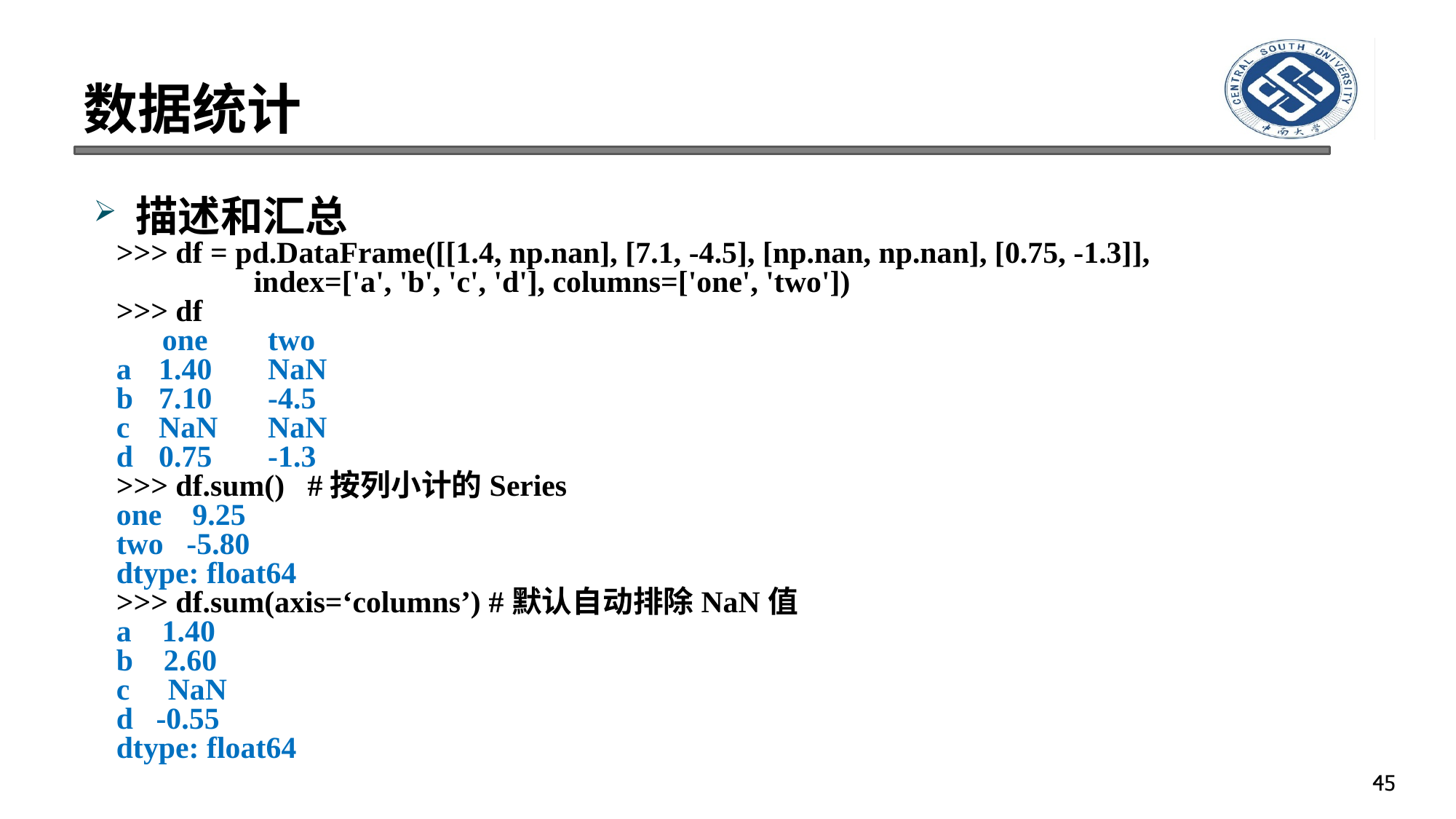

# 数据统计
描述和汇总
>>> df = pd.DataFrame([[1.4, np.nan], [7.1, -4.5], [np.nan, np.nan], [0.75, -1.3]],
                  index=['a', 'b', 'c', 'd'], columns=['one', 'two'])
>>> df
      one	two
a	1.40	NaN
b	7.10	-4.5
c	NaN	NaN
d	0.75	-1.3
>>> df.sum()   #按列小计的Series
one    9.25
two   -5.80
dtype: float64
>>> df.sum(axis=‘columns’) #默认自动排除NaN值
a    1.40
b    2.60
c     NaN
d   -0.55
dtype: float64
45